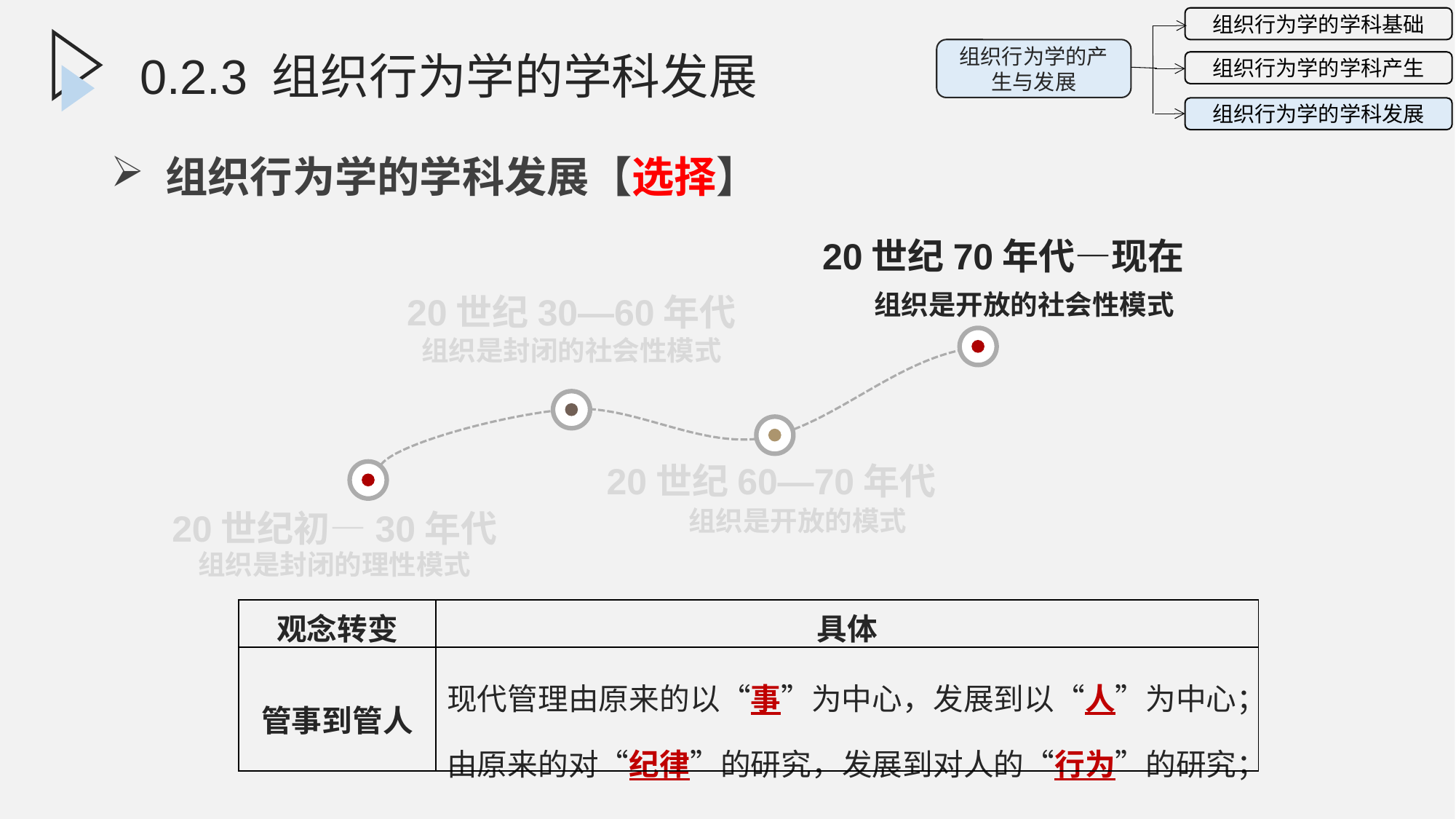

组织行为学的学科基础
组织行为学的产生与发展
组织行为学的学科产生

组织行为学的学科发展
0.2.3 组织行为学的学科发展
组织行为学的学科发展【选择】

20世纪70年代—现在
20世纪30—60年代
组织是开放的社会性模式
组织是封闭的社会性模式

20世纪60—70年代

20世纪初—30年代
组织是开放的模式
组织是封闭的理性模式
| 观念转变 | 具体 |
| --- | --- |
| 管事到管人 | 现代管理由原来的以“事”为中心，发展到以“人”为中心； 由原来的对“纪律”的研究，发展到对人的“行为”的研究； |